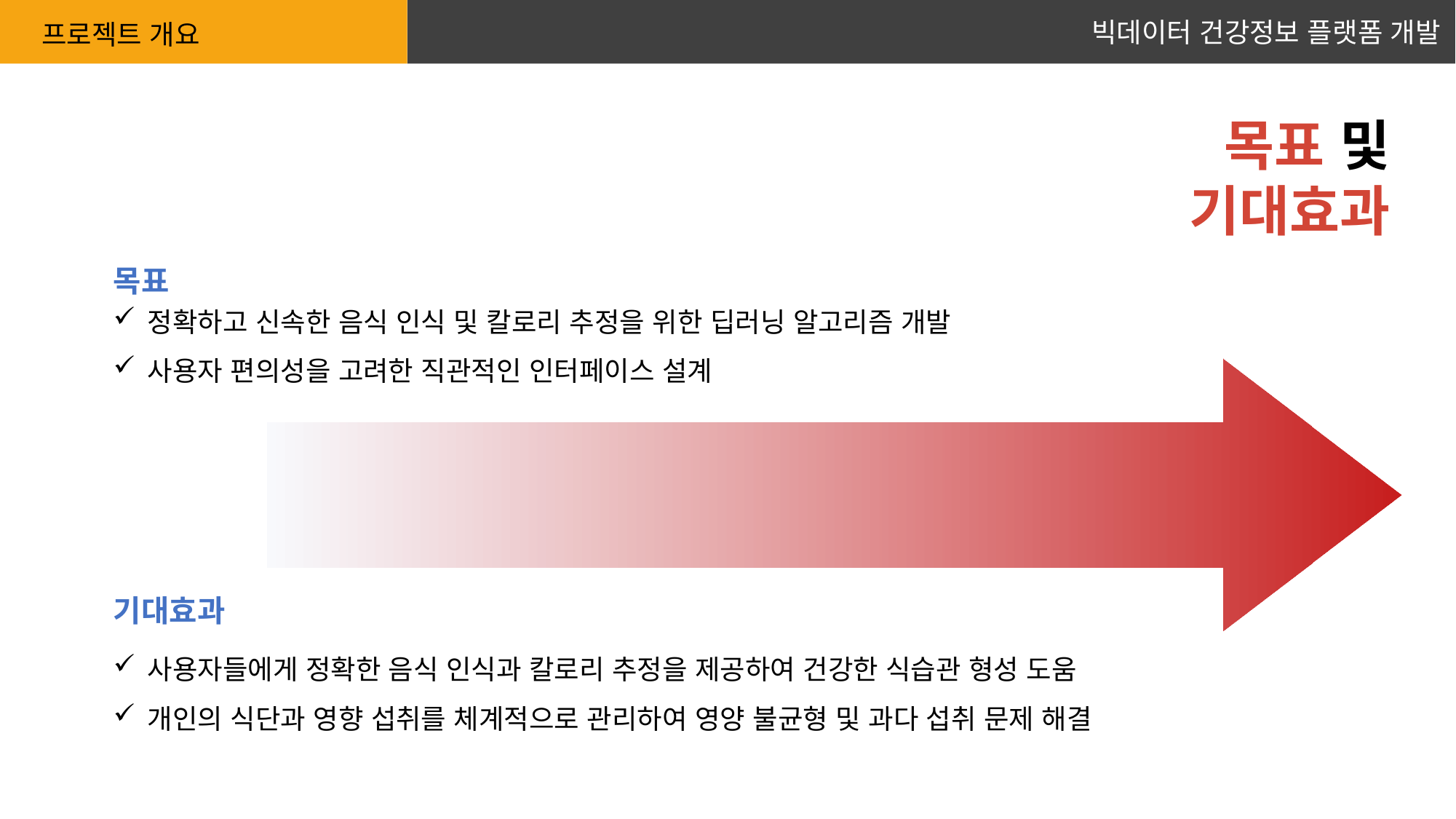

빅데이터 건강정보 플랫폼 개발
프로젝트 개요
목표 및
기대효과
목표
정확하고 신속한 음식 인식 및 칼로리 추정을 위한 딥러닝 알고리즘 개발
사용자 편의성을 고려한 직관적인 인터페이스 설계
기대효과
사용자들에게 정확한 음식 인식과 칼로리 추정을 제공하여 건강한 식습관 형성 도움
개인의 식단과 영향 섭취를 체계적으로 관리하여 영양 불균형 및 과다 섭취 문제 해결